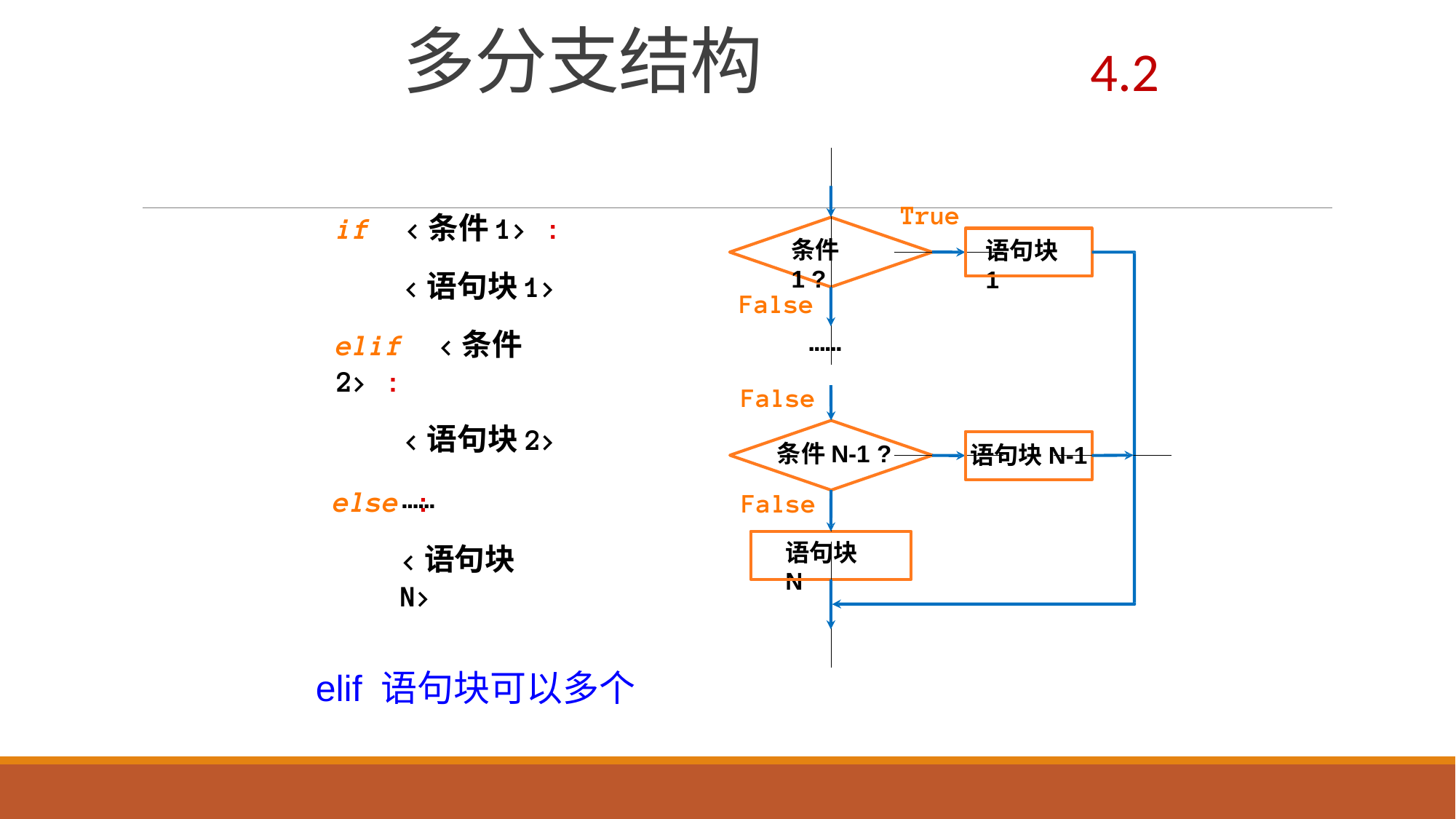

# 多分支结构
4.2

True

条件1 ?
语句块1

False

……

False

条件N-1 ?
语句块N-1

False

语句块N

if	<条件1> :
<语句块1>
elif	<条件2> :
<语句块2>
……
else :
<语句块N>
elif 语句块可以多个